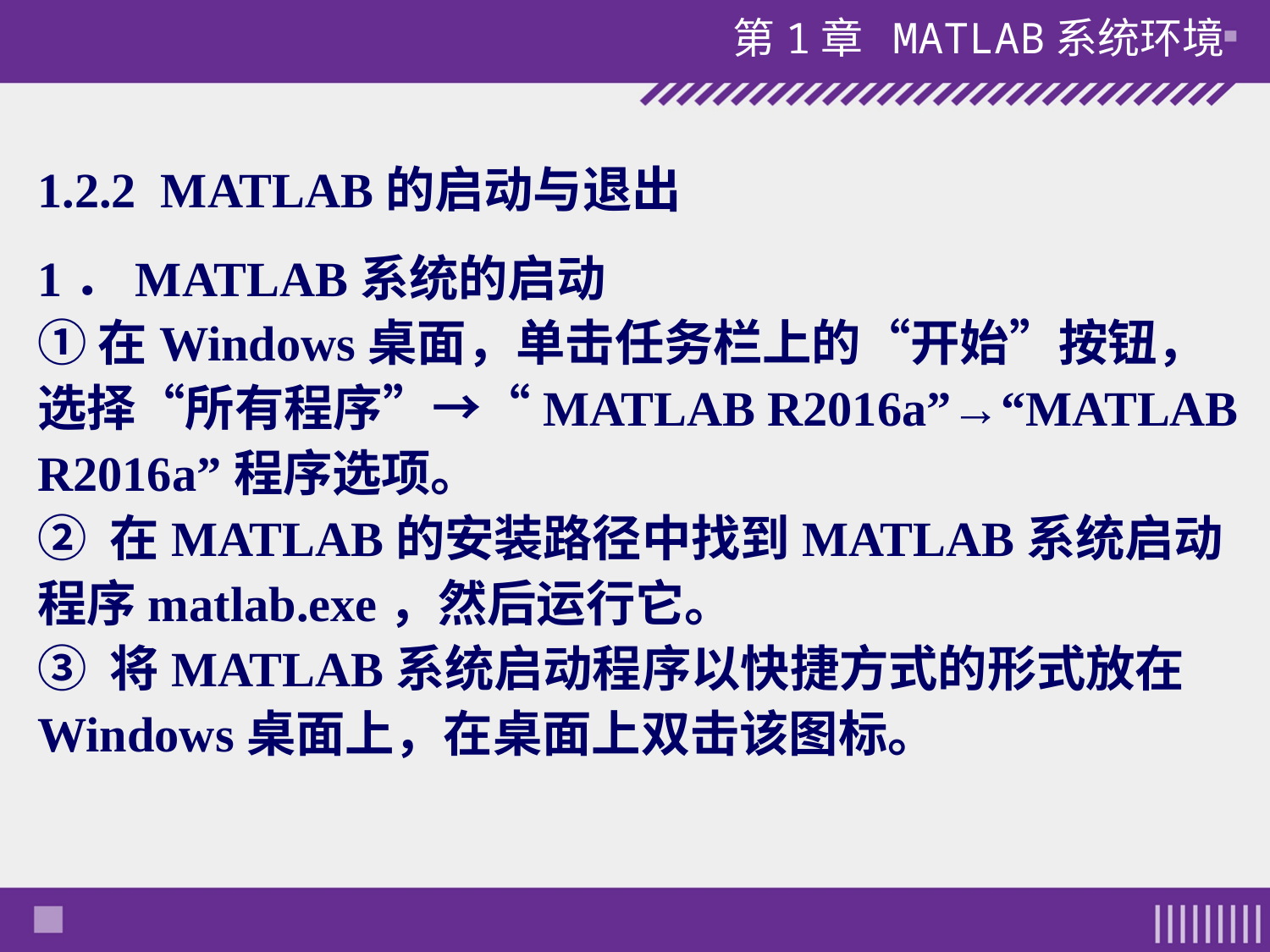

1.2.2  MATLAB的启动与退出
1．MATLAB系统的启动
① 在Windows桌面，单击任务栏上的“开始”按钮，选择“所有程序”→“MATLAB R2016a”→“MATLAB R2016a”程序选项。
② 在MATLAB的安装路径中找到MATLAB系统启动程序matlab.exe，然后运行它。
③ 将MATLAB系统启动程序以快捷方式的形式放在Windows桌面上，在桌面上双击该图标。